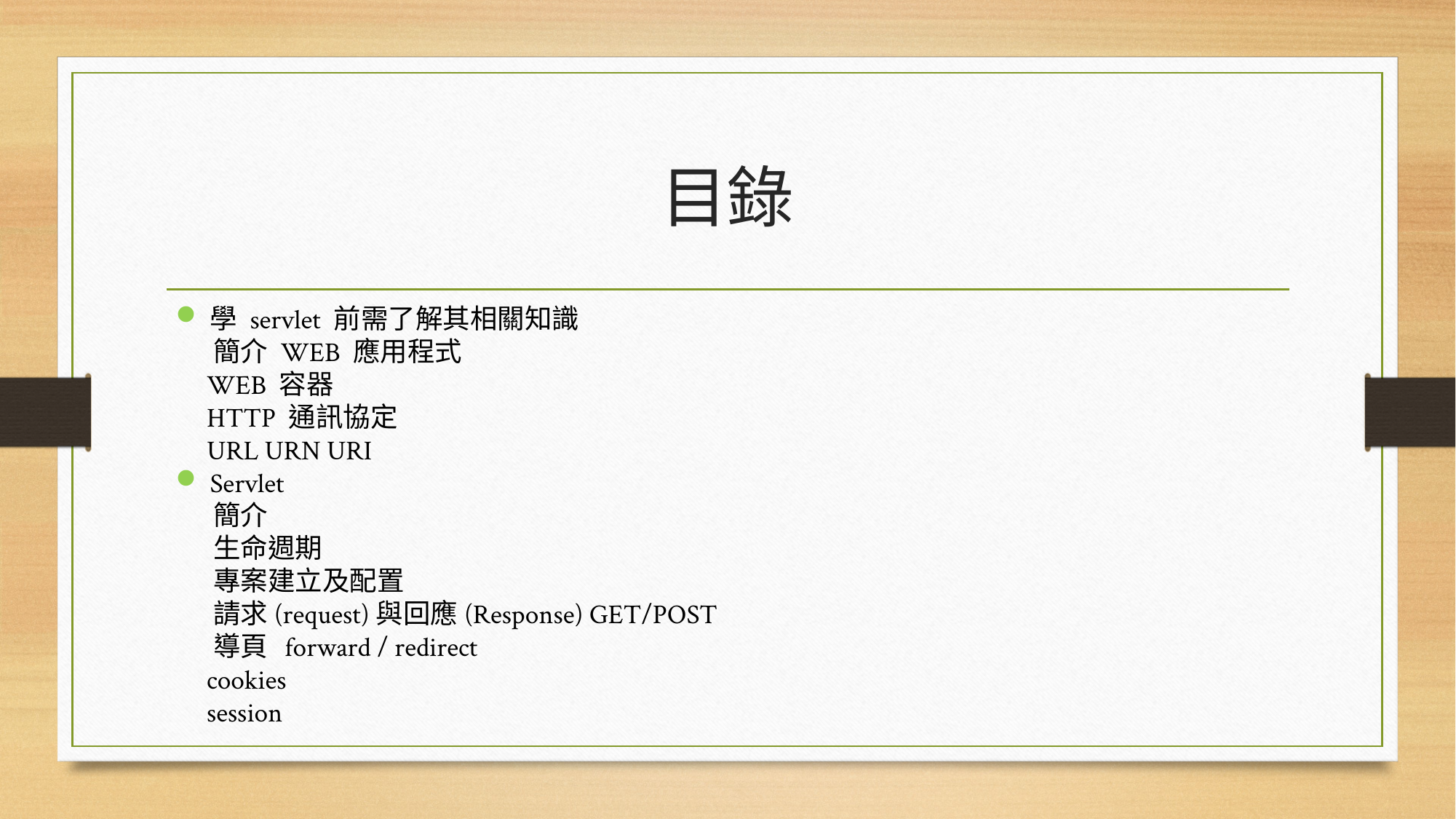

# 目錄
學 servlet 前需了解其相關知識
     簡介 WEB 應用程式
     WEB 容器
     HTTP 通訊協定
     URL URN URI
Servlet
     簡介
     生命週期
     專案建立及配置
     請求(request)與回應(Response) GET/POST
     導頁	forward / redirect
     cookies
     session